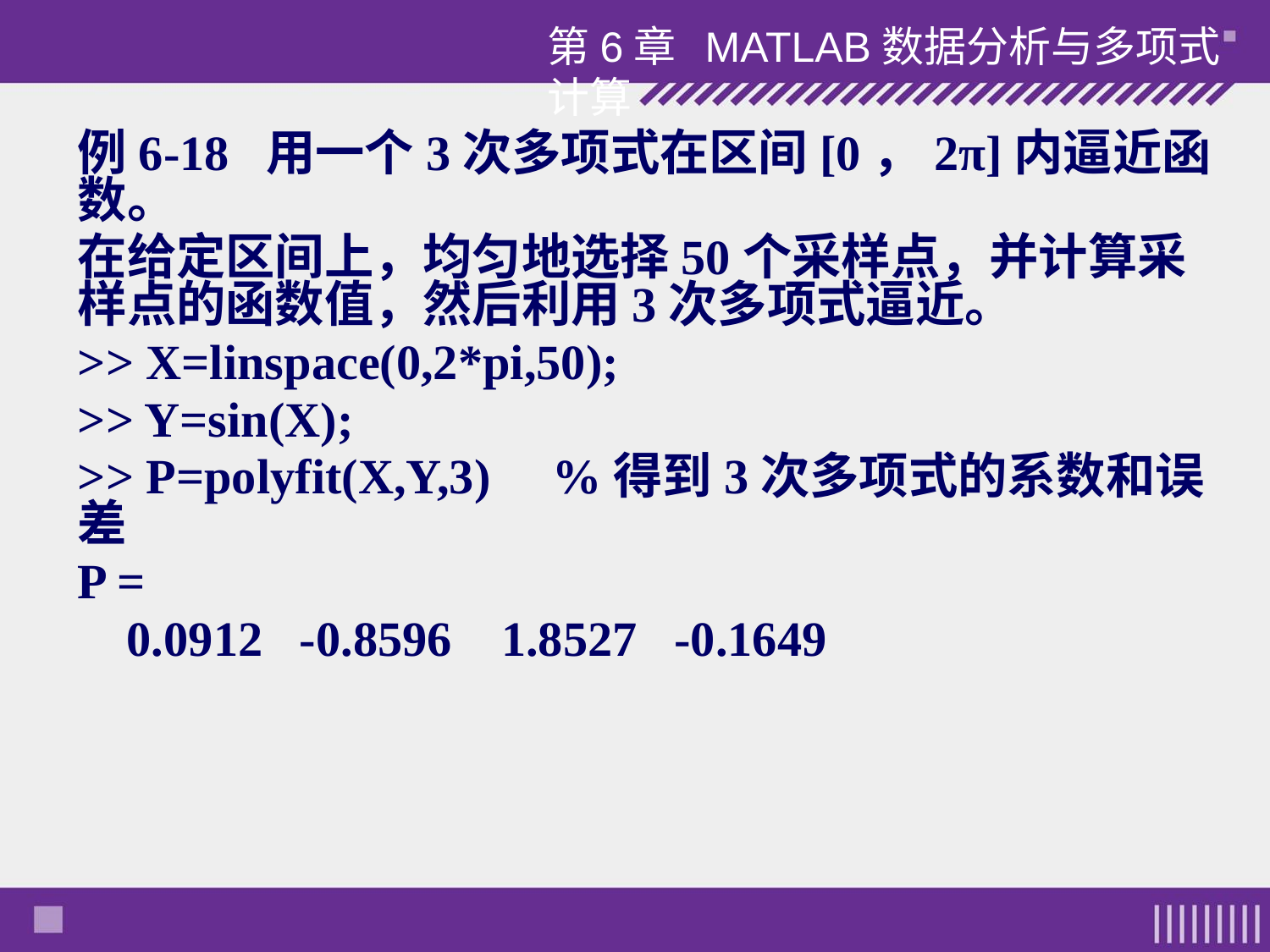

第6章  MATLAB数据分析与多项式计算
例6-18  用一个3次多项式在区间[0，2π]内逼近函数。
在给定区间上，均匀地选择50个采样点，并计算采样点的函数值，然后利用3次多项式逼近。
>> X=linspace(0,2*pi,50);
>> Y=sin(X);
>> P=polyfit(X,Y,3)     %得到3次多项式的系数和误差
P =
    0.0912   -0.8596    1.8527   -0.1649